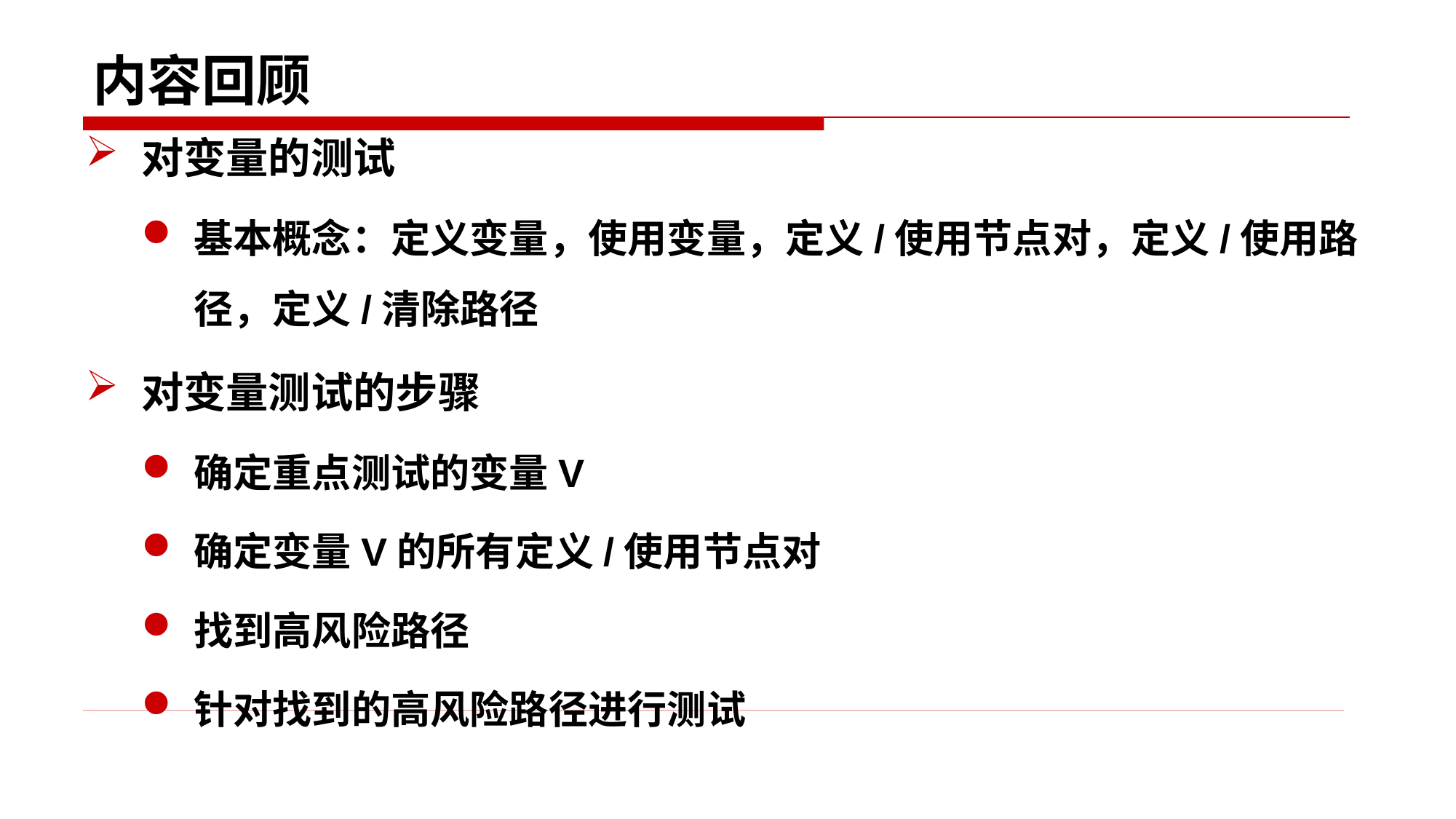

# 内容回顾
对变量的测试
基本概念：定义变量，使用变量，定义/使用节点对，定义/使用路径，定义/清除路径
对变量测试的步骤
确定重点测试的变量V
确定变量V的所有定义/使用节点对
找到高风险路径
针对找到的高风险路径进行测试